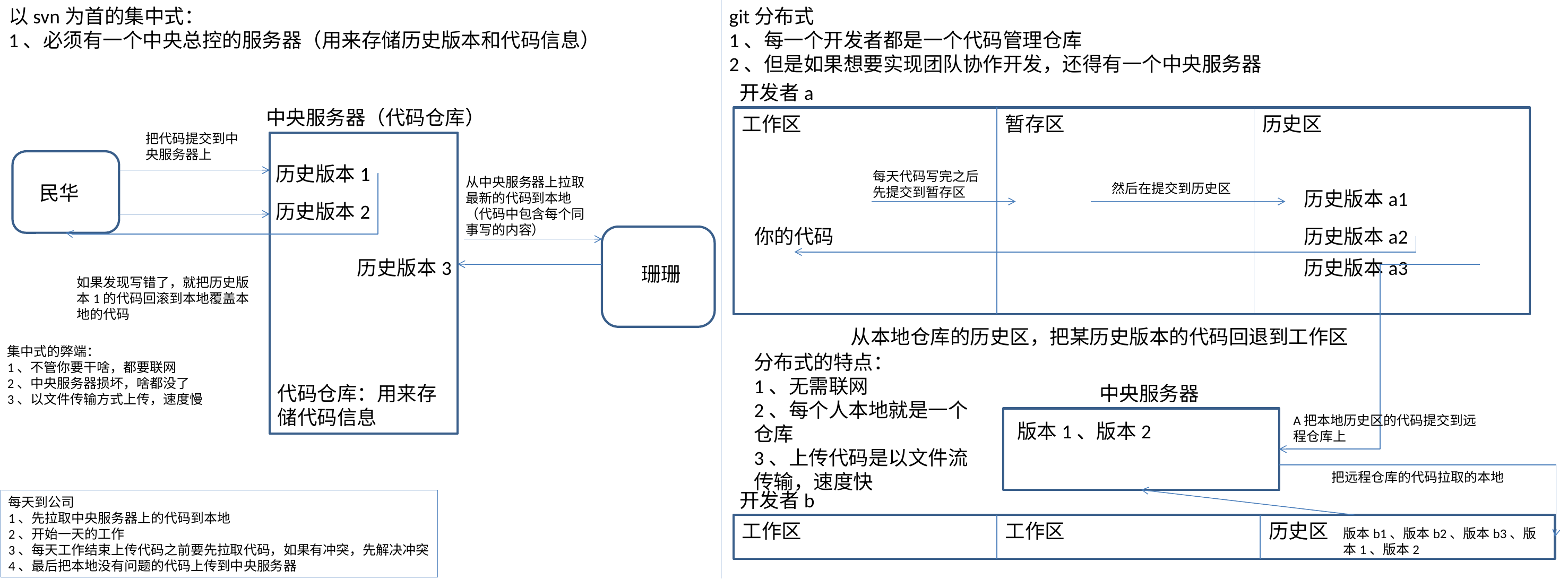

以svn为首的集中式：
1、必须有一个中央总控的服务器（用来存储历史版本和代码信息）
git分布式
1、每一个开发者都是一个代码管理仓库
2、但是如果想要实现团队协作开发，还得有一个中央服务器
开发者a
中央服务器（代码仓库）

工作区
暂存区
历史区
把代码提交到中央服务器上

历史版本1
每天代码写完之后先提交到暂存区
从中央服务器上拉取最新的代码到本地（代码中包含每个同事写的内容）
民华
然后在提交到历史区
历史版本a1
历史版本2
你的代码
历史版本a2
珊珊
历史版本3
历史版本a3
珊珊
如果发现写错了，就把历史版本1的代码回滚到本地覆盖本地的代码
从本地仓库的历史区，把某历史版本的代码回退到工作区
集中式的弊端：
1、不管你要干啥，都要联网
2、中央服务器损坏，啥都没了
3、以文件传输方式上传，速度慢
分布式的特点：
1、无需联网
2、每个人本地就是一个仓库
3、上传代码是以文件流传输，速度快
代码仓库：用来存储代码信息
中央服务器

A把本地历史区的代码提交到远程仓库上
版本1、版本2
把远程仓库的代码拉取的本地
开发者b
每天到公司
1、先拉取中央服务器上的代码到本地
2、开始一天的工作
3、每天工作结束上传代码之前要先拉取代码，如果有冲突，先解决冲突
4、最后把本地没有问题的代码上传到中央服务器

工作区
工作区
历史区
版本b1、版本b2、版本b3、版本1、版本2